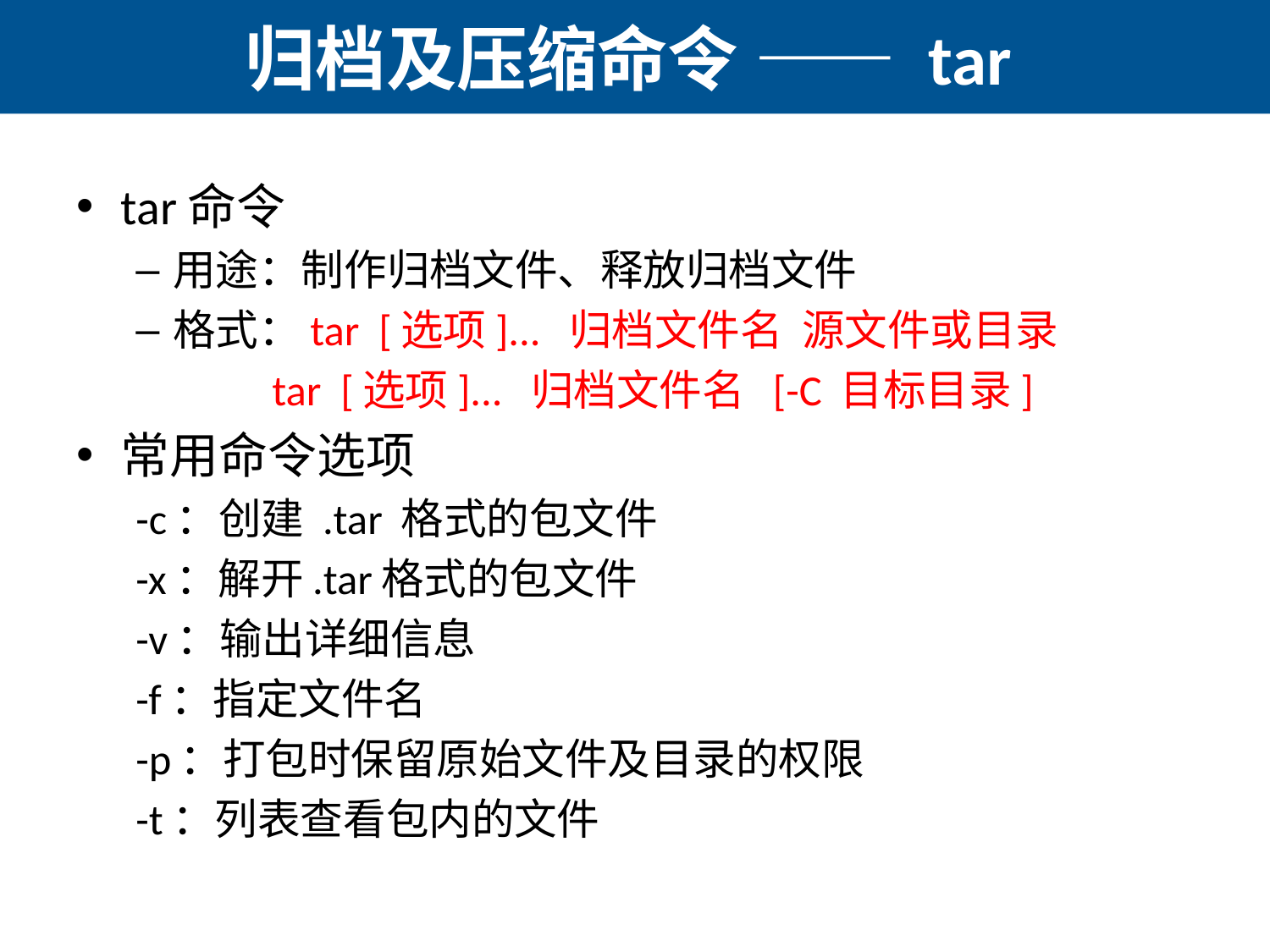

# 归档及压缩命令 —— tar
tar命令
用途：制作归档文件、释放归档文件
格式：tar  [选项]...  归档文件名  源文件或目录
              tar  [选项]...  归档文件名  [-C 目标目录]
常用命令选项
-c：创建 .tar 格式的包文件
-x：解开.tar格式的包文件
-v：输出详细信息
-f：指定文件名
-p：打包时保留原始文件及目录的权限
-t：列表查看包内的文件